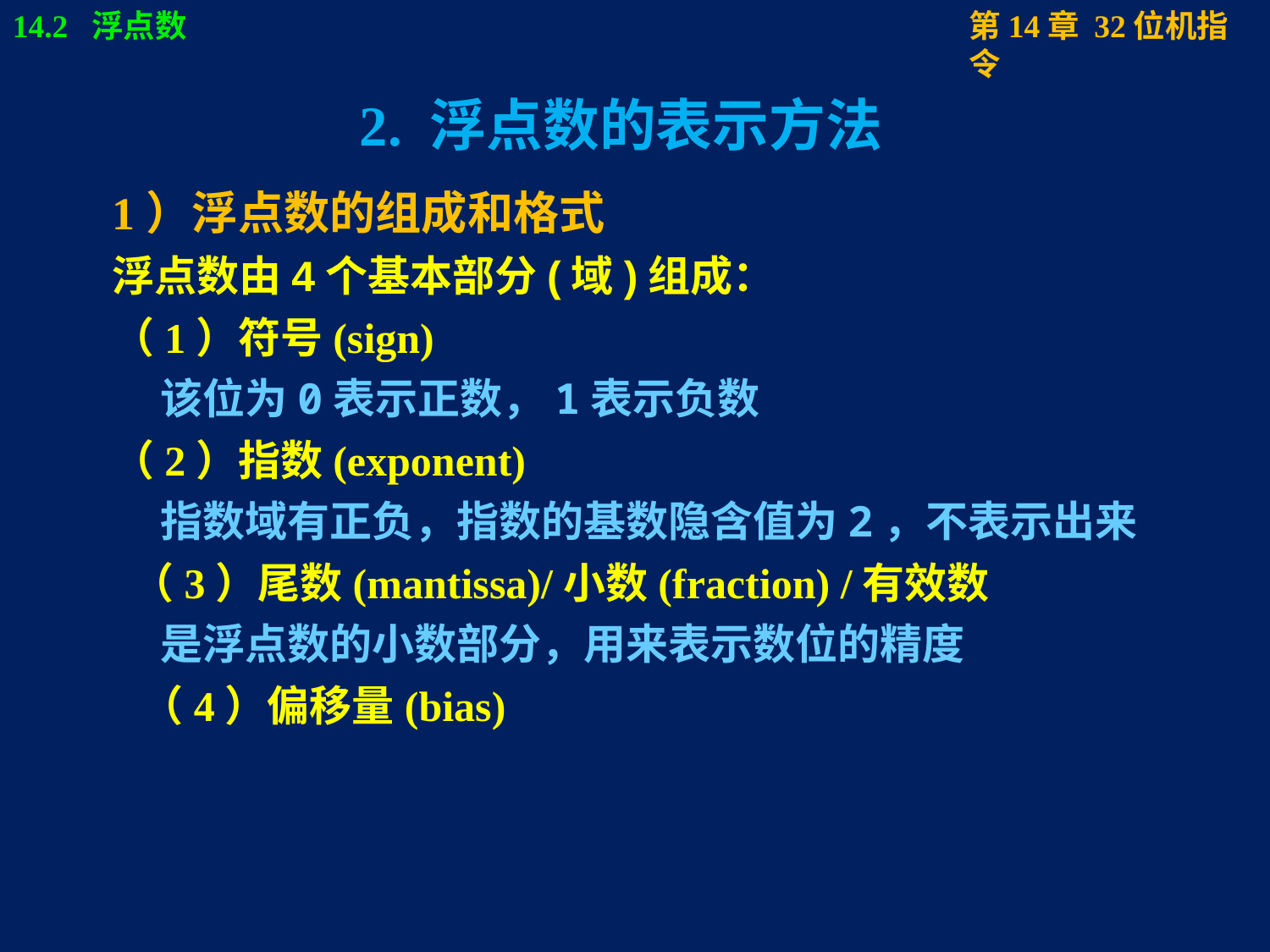

# 2. 浮点数的表示方法
1）浮点数的组成和格式
浮点数由4个基本部分(域)组成：
（1）符号(sign)
    该位为0表示正数，1表示负数
（2）指数(exponent)
    指数域有正负，指数的基数隐含值为2，不表示出来
 （3）尾数(mantissa)/小数(fraction) /有效数
    是浮点数的小数部分，用来表示数位的精度
  （4）偏移量(bias)